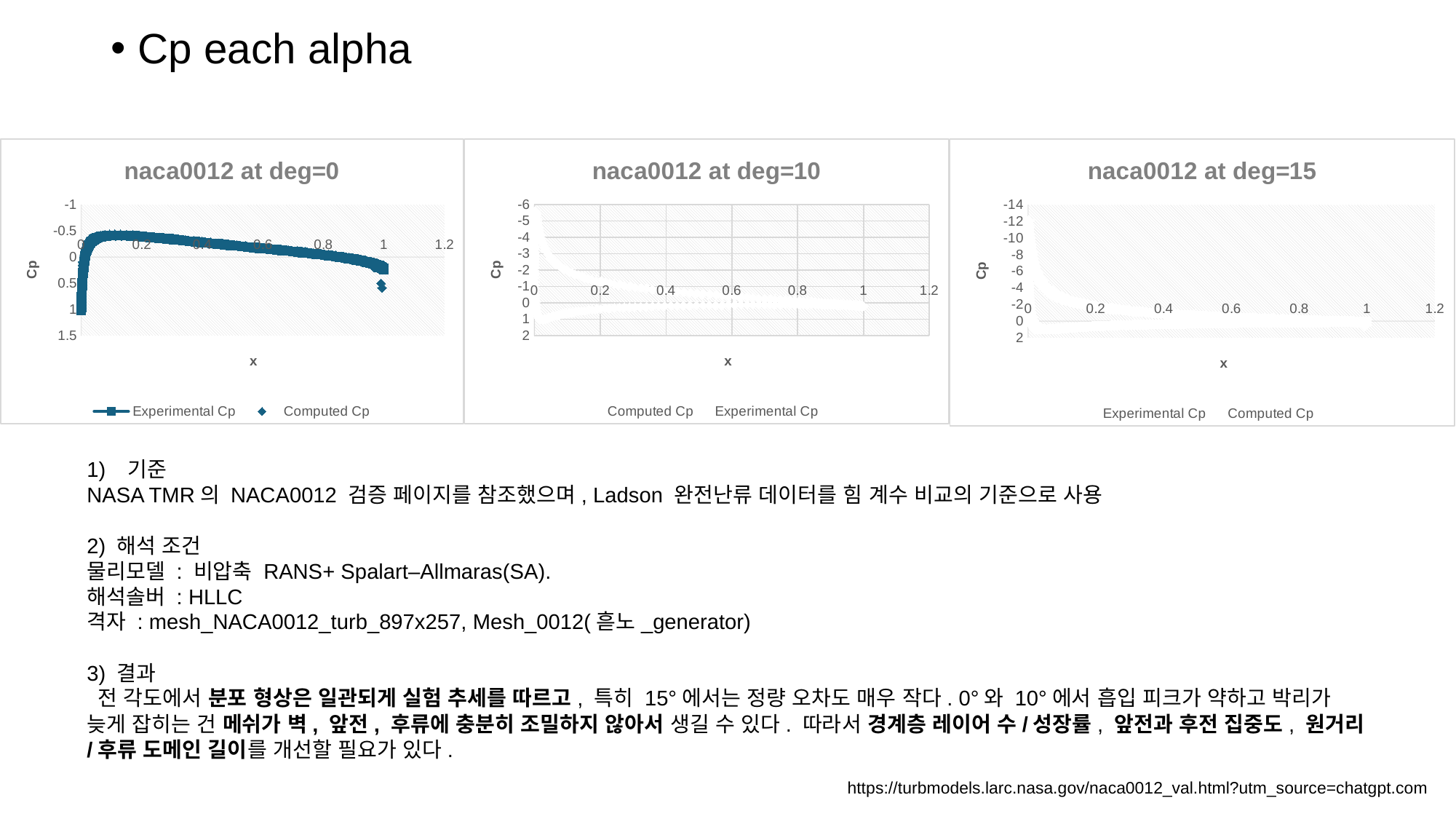

CL​≈1.1 (≈α=10°): 계산 CD≈0.014∼0.02C_D\approx0.014\sim0.02CD​≈0.014∼0.02 → 실험의 완만 상승 추세와 정합.

Cp each alpha

### Chart: naca0012 at deg=15

| Category |  |  |
|---|---|---|

### Chart: naca0012 at deg=0

| Category |  |  |
|---|---|---|

### Chart: naca0012 at deg=10

| Category |  |  |
|---|---|---|
기준
NASA TMR의 NACA0012 검증 페이지를 참조했으며, Ladson 완전난류 데이터를 힘 계수 비교의 기준으로 사용

2) 해석 조건
물리모델 : 비압축 RANS+ Spalart–Allmaras(SA).
해석솔버 : HLLC
격자 : mesh_NACA0012_turb_897x257, Mesh_0012(흗노_generator)

3) 결과
 전 각도에서 분포 형상은 일관되게 실험 추세를 따르고, 특히 15°에서는 정량 오차도 매우 작다. 0°와 10°에서 흡입 피크가 약하고 박리가 늦게 잡히는 건 메쉬가 벽, 앞전, 후류에 충분히 조밀하지 않아서 생길 수 있다. 따라서 경계층 레이어 수/성장률, 앞전과 후전 집중도, 원거리/후류 도메인 길이를 개선할 필요가 있다.
https://turbmodels.larc.nasa.gov/naca0012_val.html?utm_source=chatgpt.com